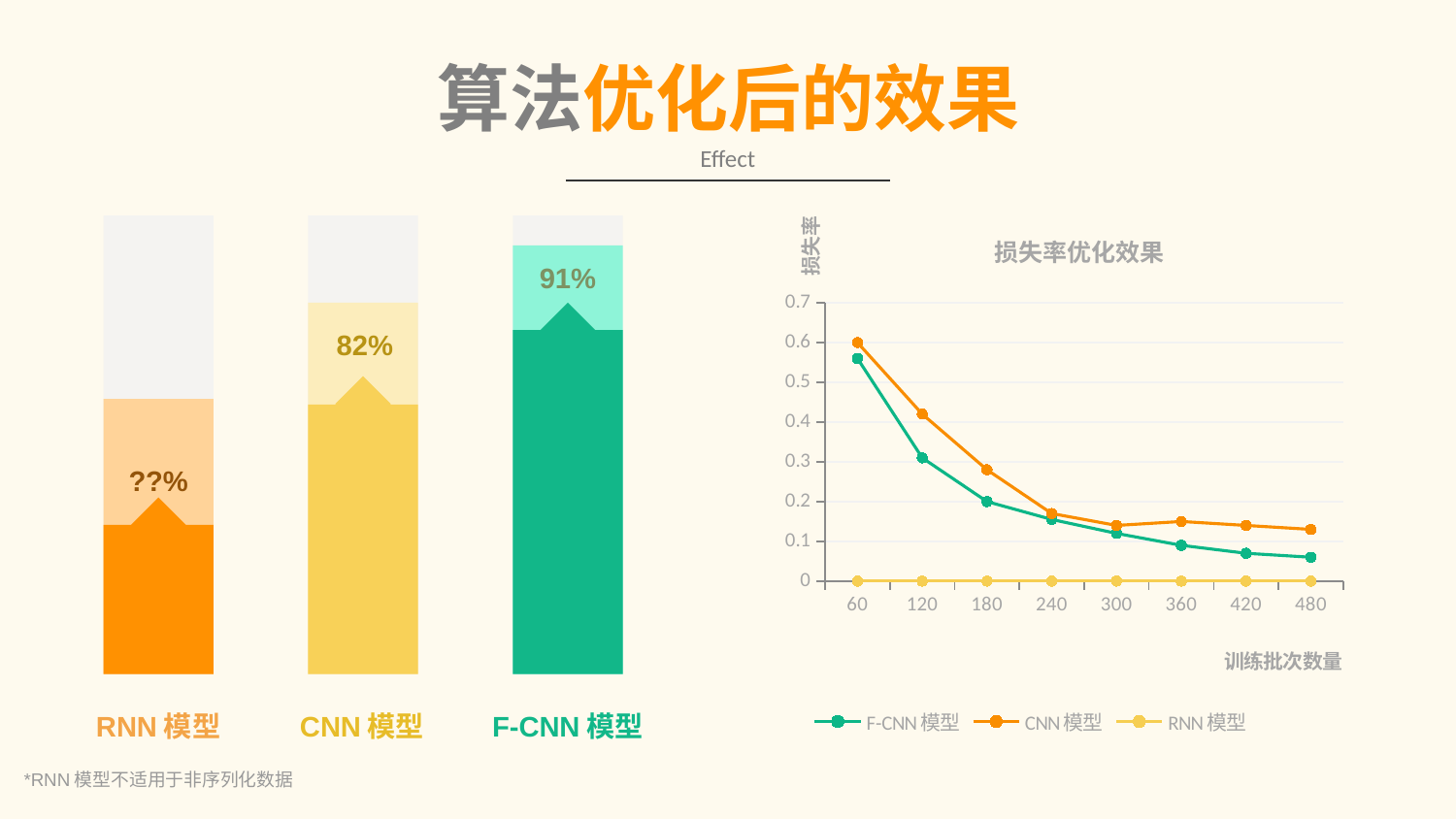

算法优化后的效果
Effect

### Chart: 损失率优化效果

| Category | F-CNN模型 | CNN模型 | RNN模型 |
|---|---|---|---|
| 60 | 0.56 | 0.6 | 0.0 |
| 120 | 0.31 | 0.42 | 0.0 |
| 180 | 0.2 | 0.28 | 0.0 |
| 240 | 0.155 | 0.17 | 0.0 |
| 300 | 0.12 | 0.14 | 0.0 |
| 360 | 0.09 | 0.15 | 0.0 |
| 420 | 0.07 | 0.14 | 0.0 |
| 480 | 0.06 | 0.13 | 0.0 |

91%

82%

??%

RNN模型
CNN模型
F-CNN模型
*RNN模型不适用于非序列化数据